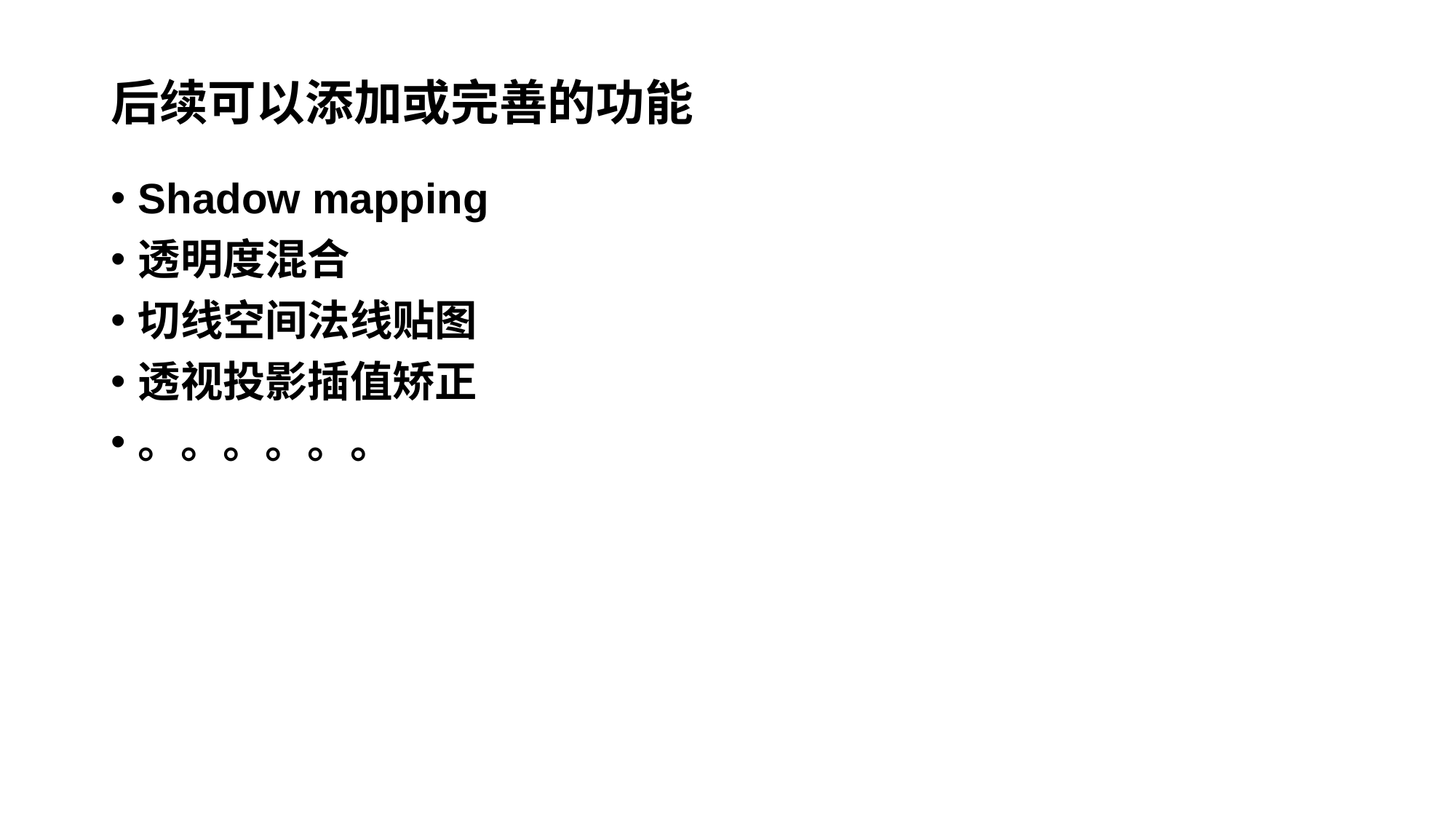

# 后续可以添加或完善的功能
Shadow mapping
透明度混合
切线空间法线贴图
透视投影插值矫正
。。。。。。